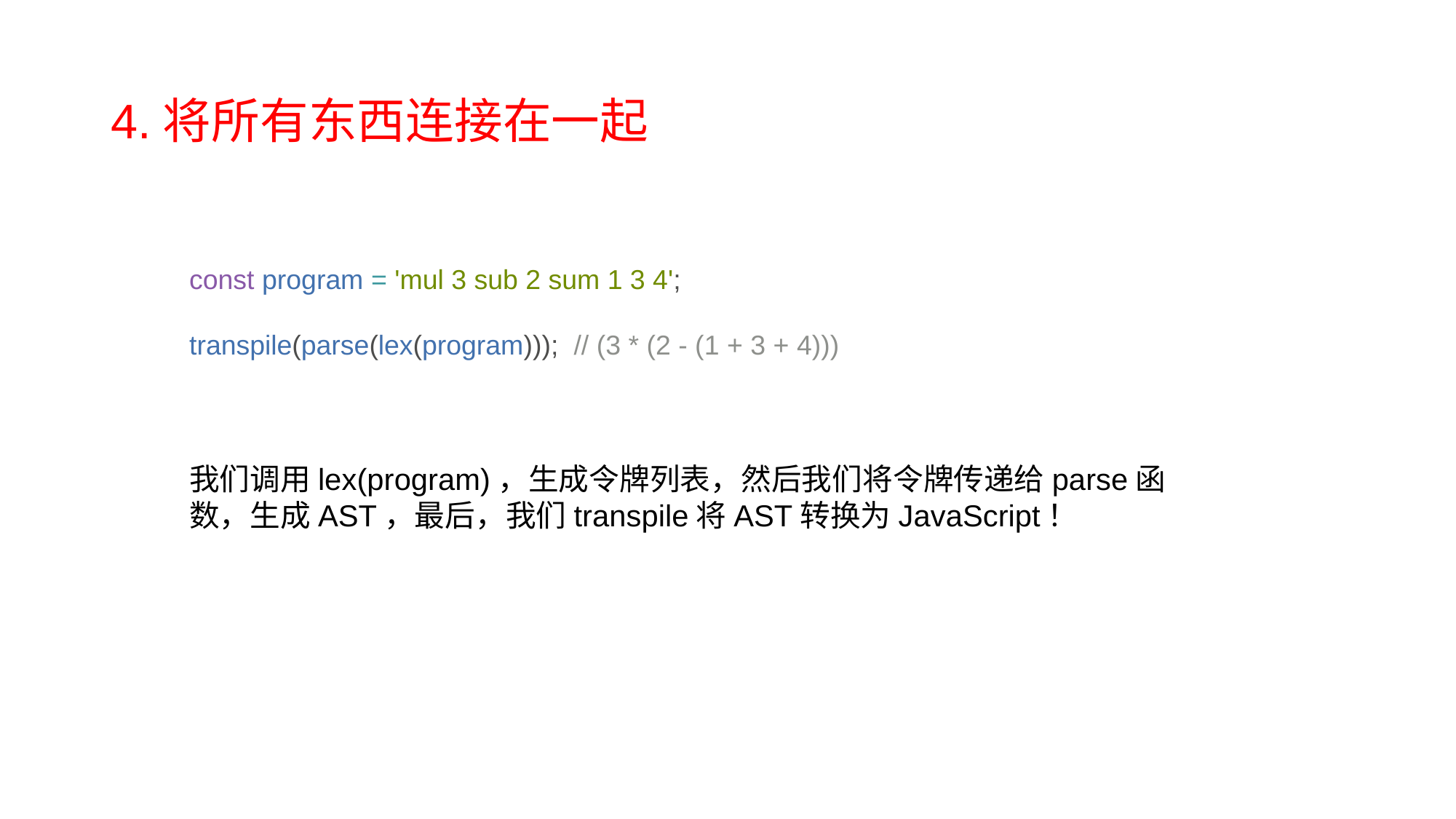

# 4.将所有东西连接在一起
const program = 'mul 3 sub 2 sum 1 3 4';

transpile(parse(lex(program)));  // (3 * (2 - (1 + 3 + 4)))
我们调用lex(program)，生成令牌列表，然后我们将令牌传递给parse函数，生成AST，最后，我们transpile将AST转换为JavaScript！